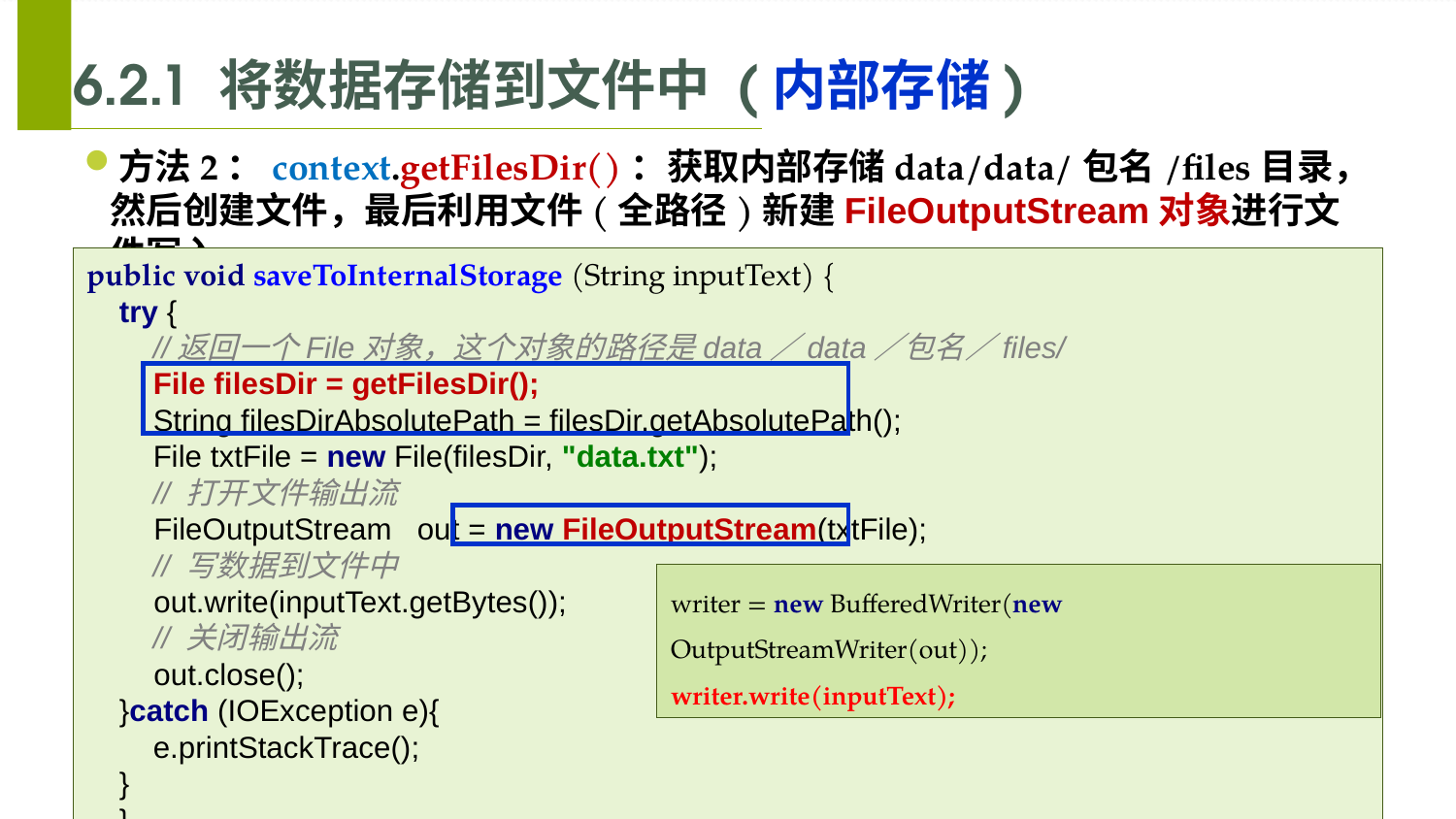

# 6.2.1 将数据存储到文件中 (内部存储)
方法2：context.getFilesDir()：获取内部存储data/data/包名/files目录，然后创建文件，最后利用文件(全路径)新建FileOutputStream对象进行文件写入。

public void saveToInternalStorage (String inputText) {
try {
    //返回一个File对象，这个对象的路径是data／data／包名／files/
    File filesDir = getFilesDir();
    String filesDirAbsolutePath = filesDir.getAbsolutePath();
    File txtFile = new File(filesDir, "data.txt");
    // 打开文件输出流
    FileOutputStream   out = new FileOutputStream(txtFile);
    // 写数据到文件中
    out.write(inputText.getBytes());
    // 关闭输出流
    out.close();
}catch (IOException e){
    e.printStackTrace();
}
}

writer = new BufferedWriter(new OutputStreamWriter(out));
writer.write(inputText);